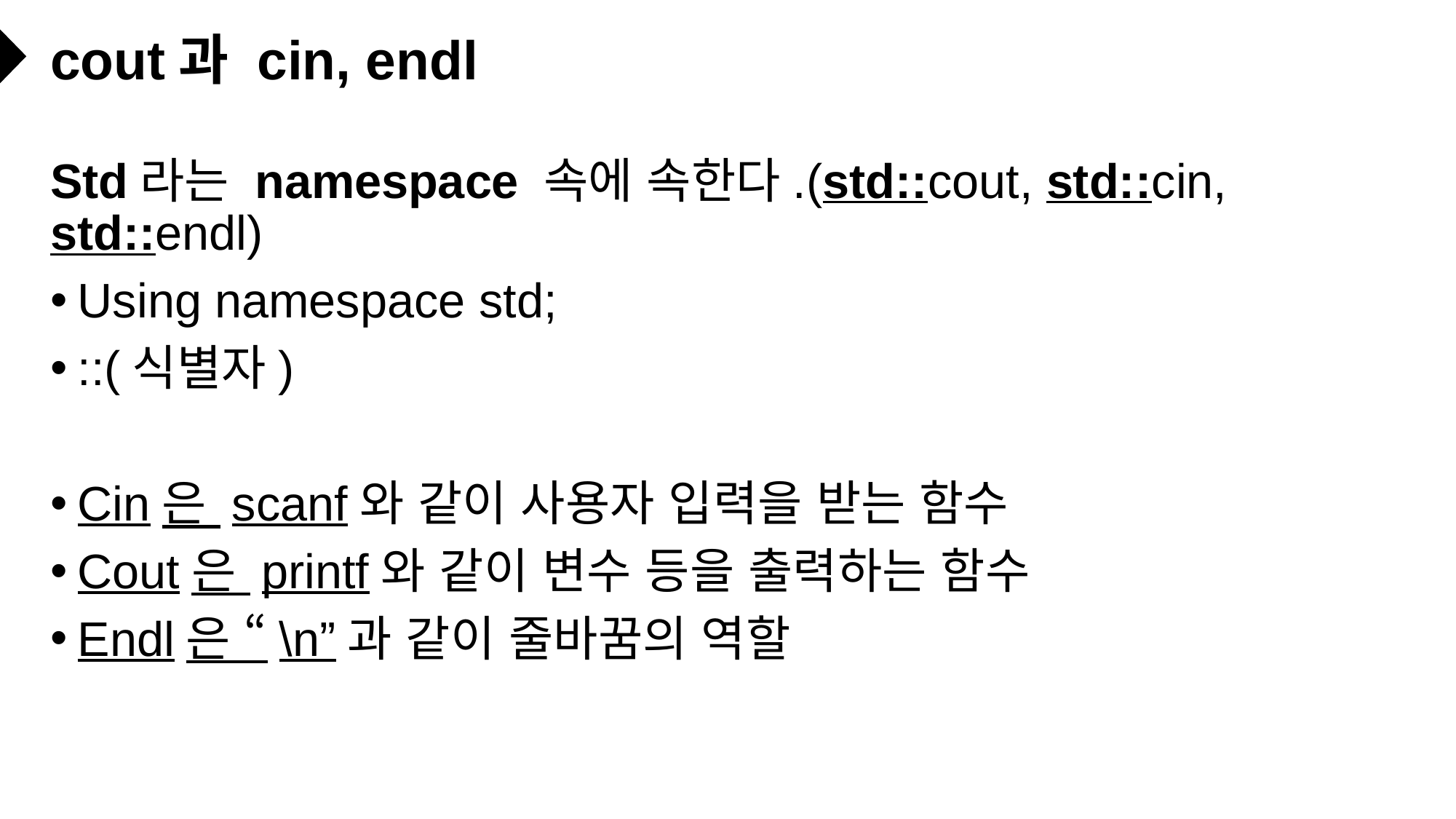

# cout과 cin, endl
Std라는 namespace 속에 속한다.(std::cout, std::cin, std::endl)
Using namespace std;
::(식별자)

Cin은 scanf와 같이 사용자 입력을 받는 함수
Cout은 printf와 같이 변수 등을 출력하는 함수
Endl은 “\n”과 같이 줄바꿈의 역할